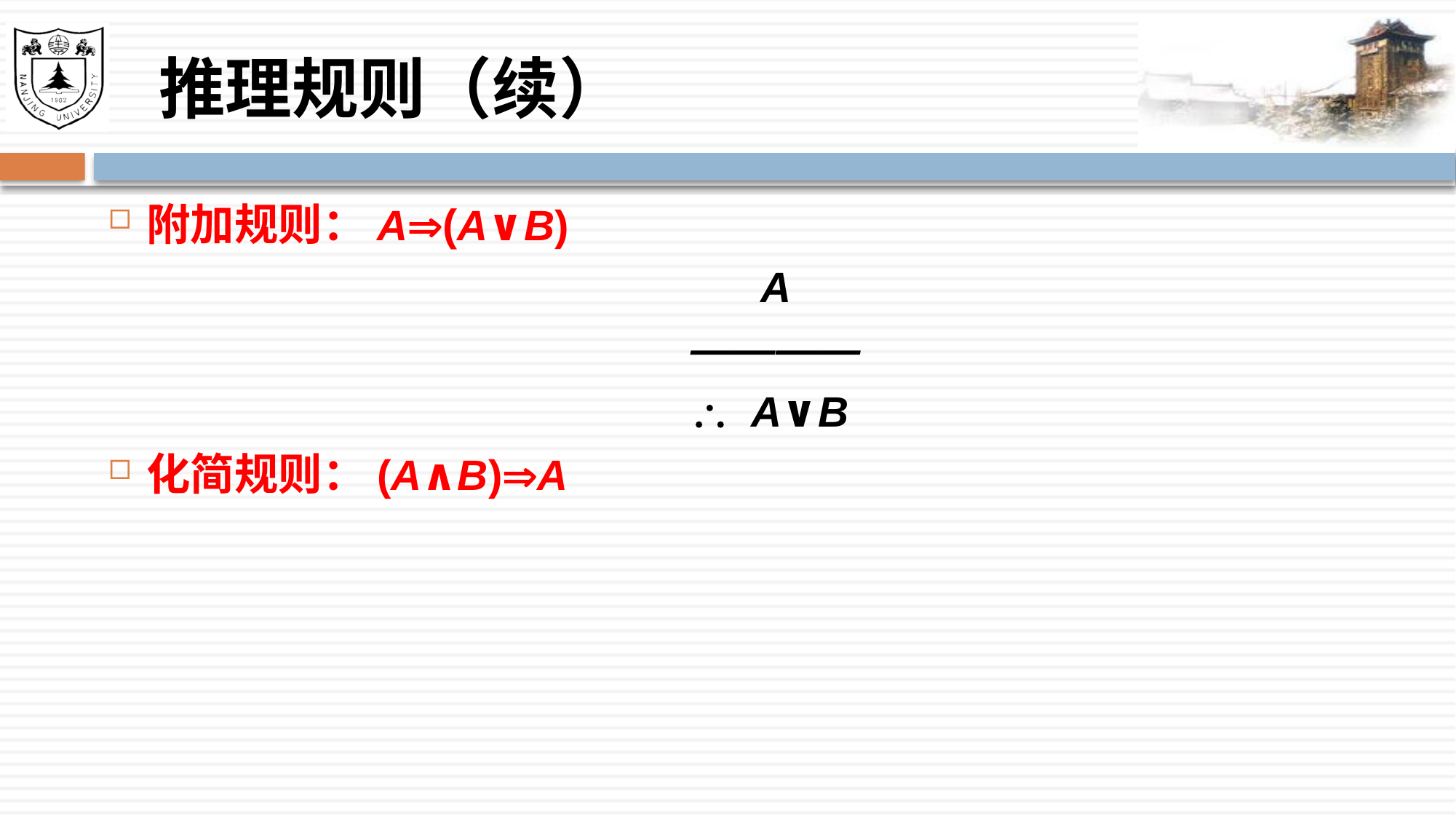

# 推理规则（续）
附加规则：A⇒(A∨B)
     A
     ————
    ∴  A∨B
化简规则：(A∧B)⇒A